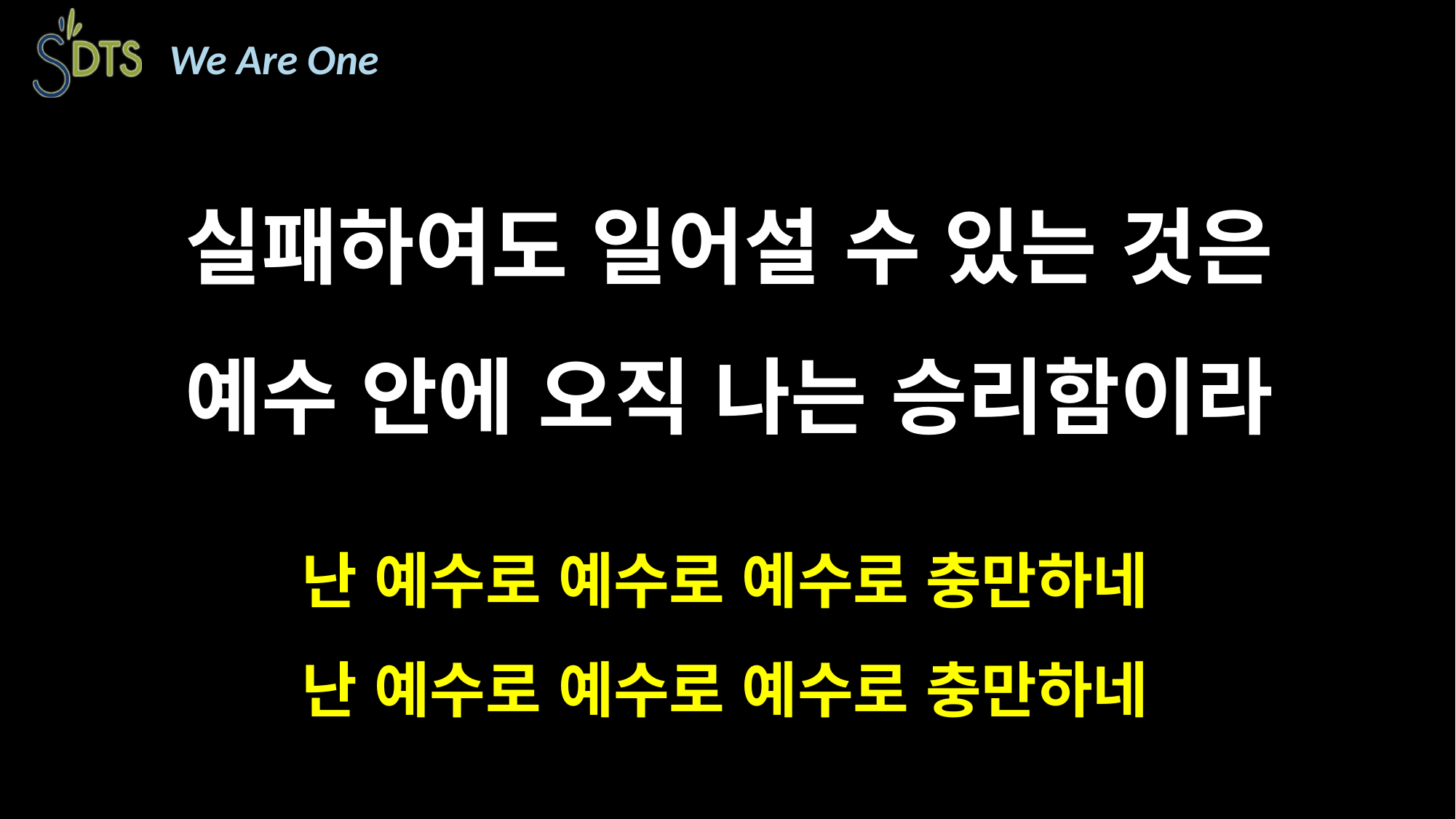

실패하여도 일어설 수 있는 것은
예수 안에 오직 나는 승리함이라
난 예수로 예수로 예수로 충만하네
난 예수로 예수로 예수로 충만하네